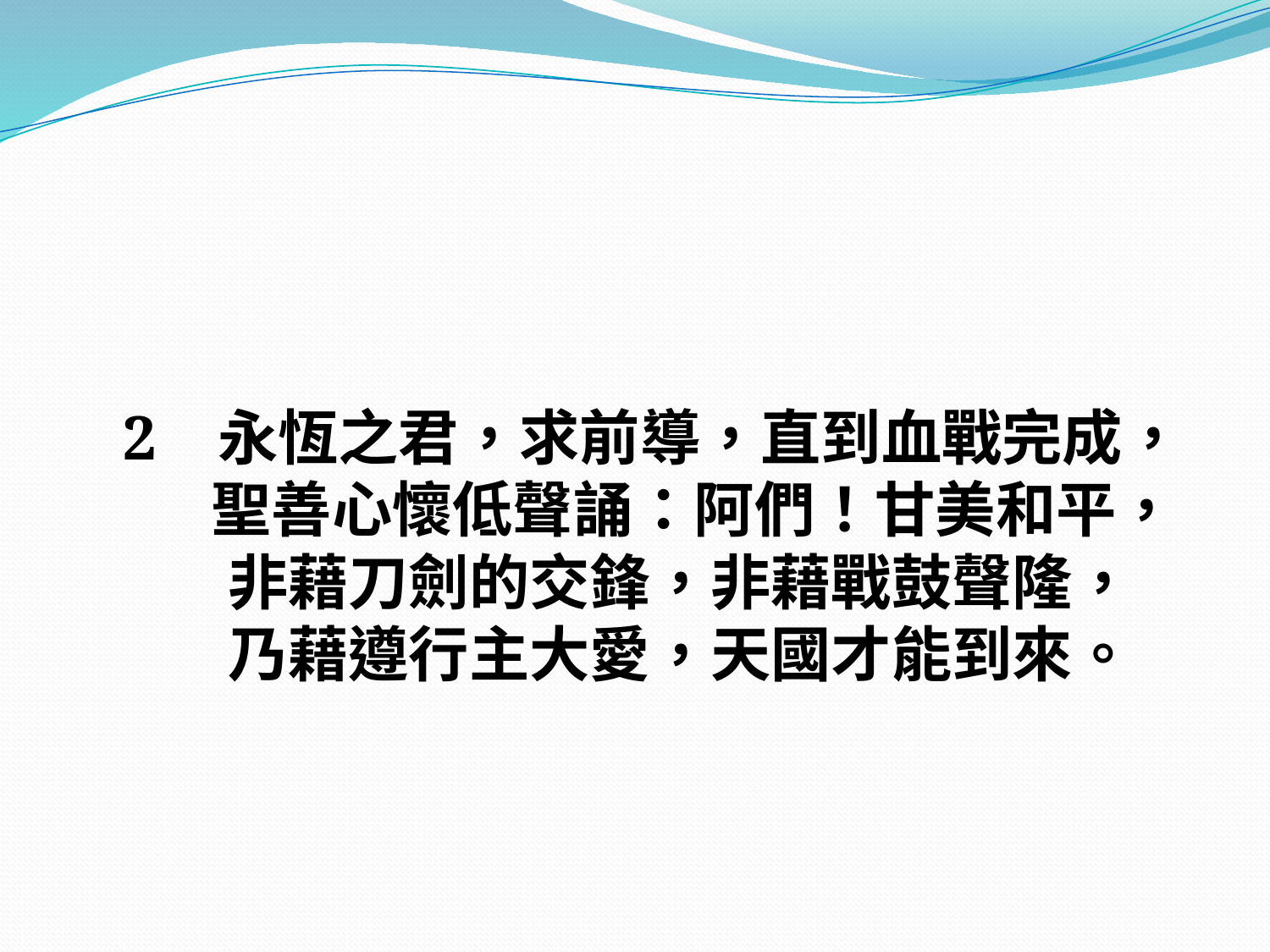

#
2   永恆之君，求前導，直到血戰完成，
      聖善心懷低聲誦：阿們！甘美和平，
    非藉刀劍的交鋒，非藉戰鼓聲隆，
    乃藉遵行主大愛，天國才能到來。